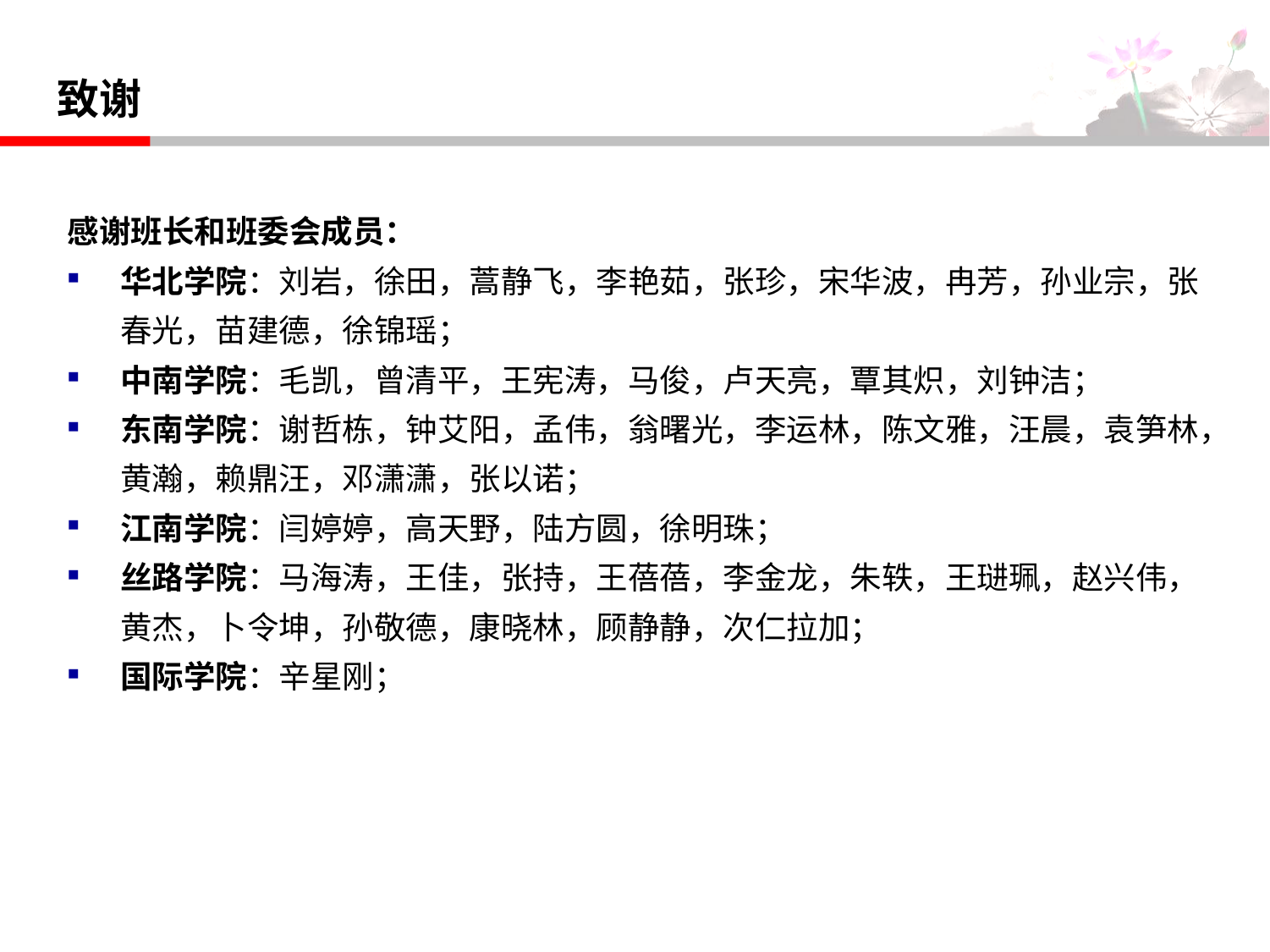

致谢

感谢班长和班委会成员：
华北学院：刘岩，徐田，蒿静飞，李艳茹，张珍，宋华波，冉芳，孙业宗，张春光，苗建德，徐锦瑶；
中南学院：毛凯，曾清平，王宪涛，马俊，卢天亮，覃其炽，刘钟洁；
东南学院：谢哲栋，钟艾阳，孟伟，翁曙光，李运林，陈文雅，汪晨，袁笋林，黄瀚，赖鼎汪，邓潇潇，张以诺；
江南学院：闫婷婷，高天野，陆方圆，徐明珠；
丝路学院：马海涛，王佳，张持，王蓓蓓，李金龙，朱轶，王琎珮，赵兴伟，黄杰，卜令坤，孙敬德，康晓林，顾静静，次仁拉加；
国际学院：辛星刚；